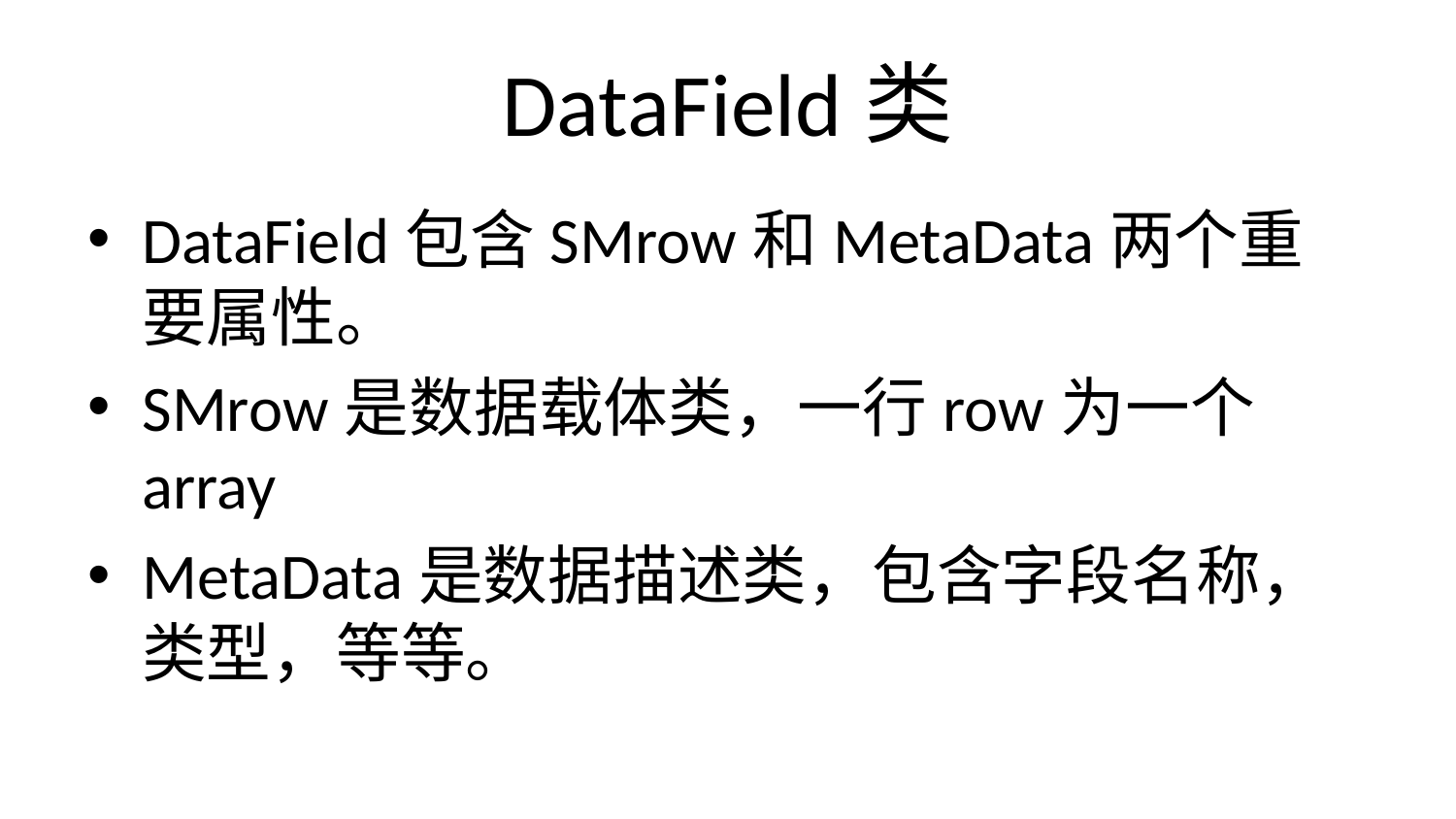

# DataField类
DataField包含SMrow和MetaData两个重要属性。
SMrow是数据载体类，一行row为一个array
MetaData是数据描述类，包含字段名称，类型，等等。